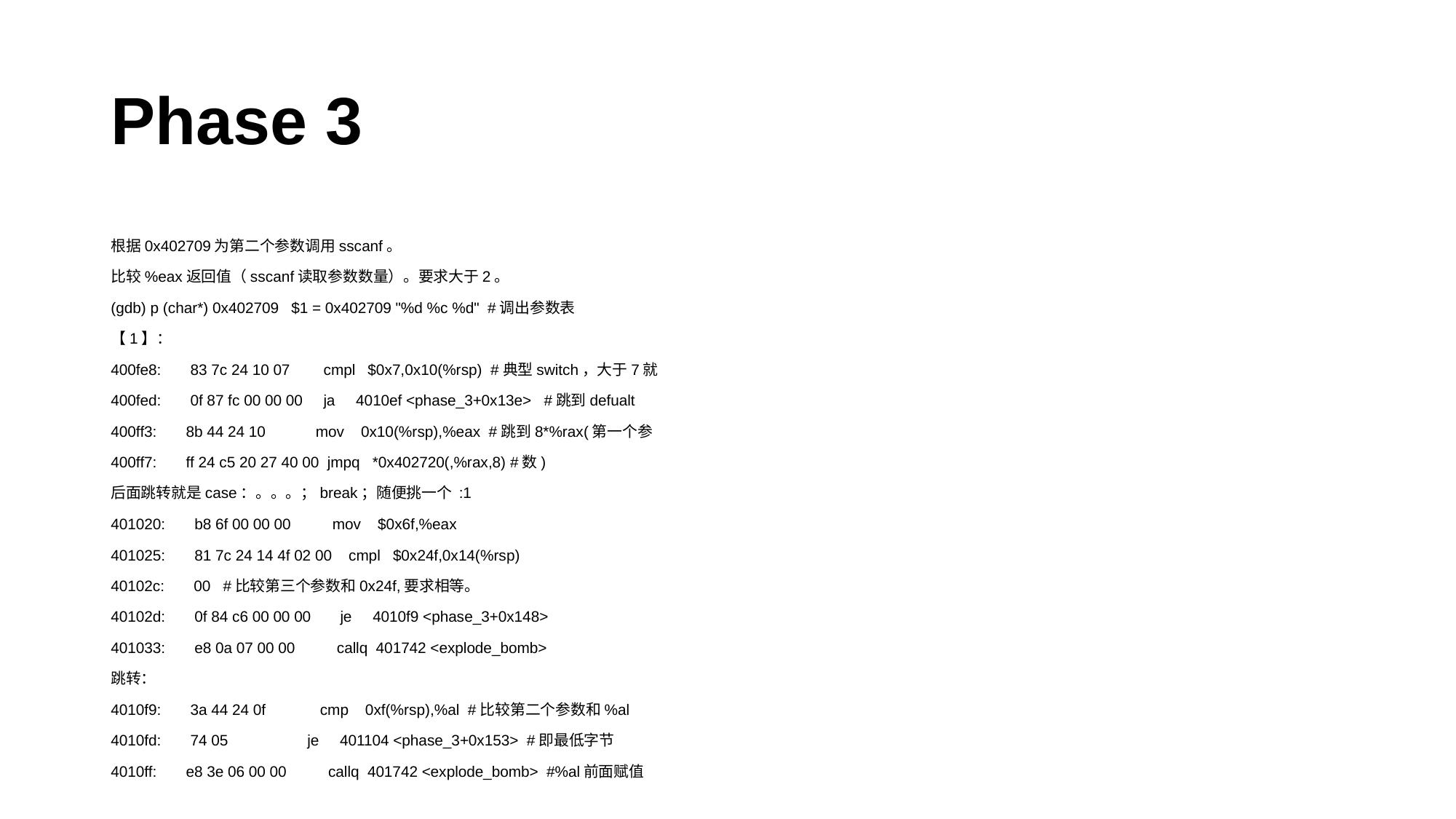

# Phase 3
根据0x402709为第二个参数调用sscanf。
比较%eax返回值（sscanf读取参数数量）。要求大于2。
(gdb) p (char*) 0x402709   $1 = 0x402709 "%d %c %d"  #调出参数表
【1】：
400fe8:       83 7c 24 10 07        cmpl   $0x7,0x10(%rsp)  #典型switch，大于7就
400fed:       0f 87 fc 00 00 00     ja     4010ef <phase_3+0x13e>   #跳到defualt
400ff3:       8b 44 24 10            mov    0x10(%rsp),%eax  #跳到8*%rax(第一个参
400ff7:       ff 24 c5 20 27 40 00  jmpq   *0x402720(,%rax,8) #数)
后面跳转就是case：。。。；break；随便挑一个 :1
401020:       b8 6f 00 00 00          mov    $0x6f,%eax
401025:       81 7c 24 14 4f 02 00    cmpl   $0x24f,0x14(%rsp)
40102c:       00   #比较第三个参数和0x24f,要求相等。
40102d:       0f 84 c6 00 00 00       je     4010f9 <phase_3+0x148>
401033:       e8 0a 07 00 00          callq  401742 <explode_bomb>
跳转：
4010f9:       3a 44 24 0f             cmp    0xf(%rsp),%al  #比较第二个参数和%al
4010fd:       74 05                   je     401104 <phase_3+0x153>  #即最低字节
4010ff:       e8 3e 06 00 00          callq  401742 <explode_bomb>  #%al前面赋值